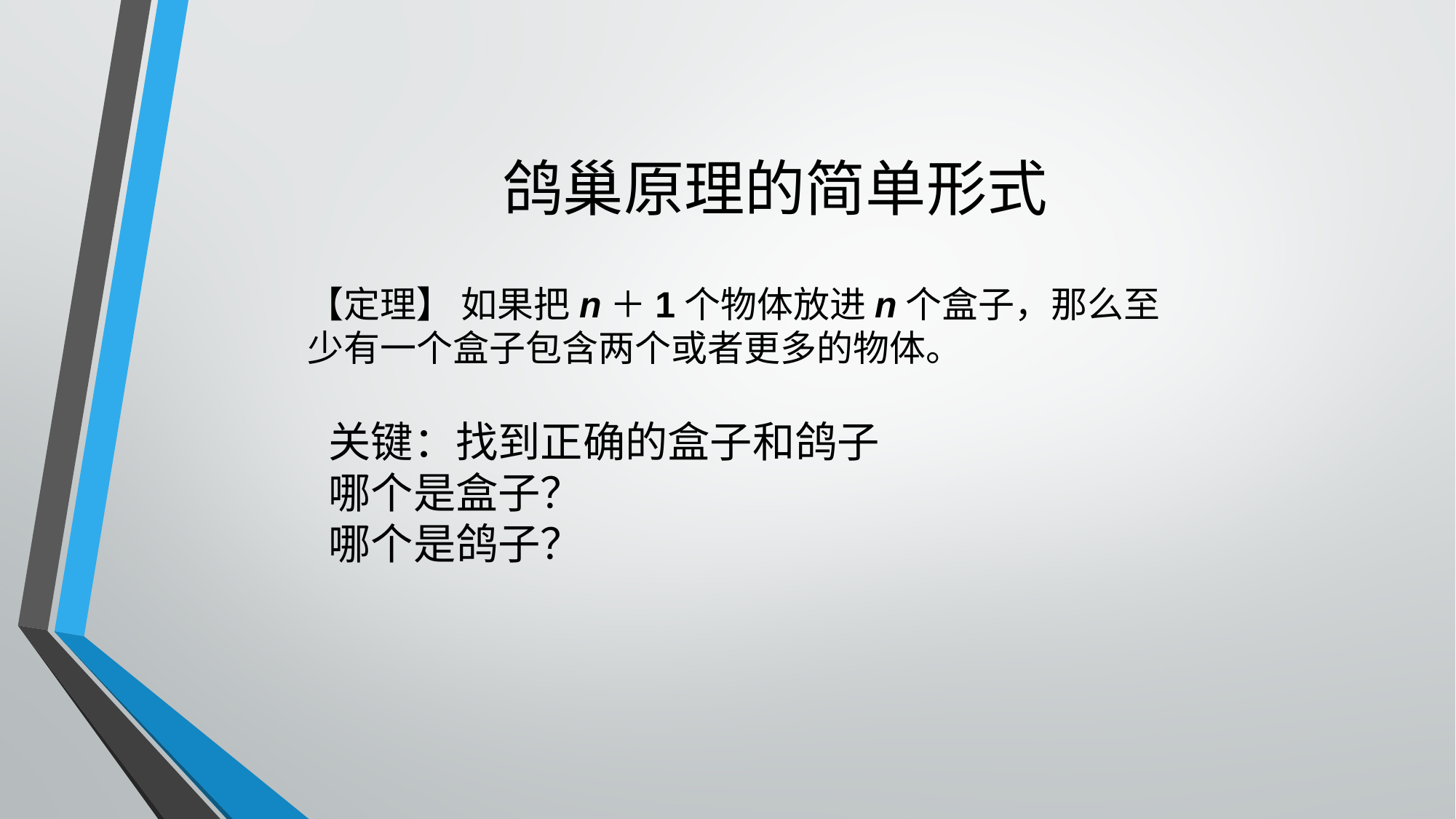

# 鸽巢原理的简单形式
【定理】 如果把n＋1个物体放进n个盒子，那么至少有一个盒子包含两个或者更多的物体。
关键：找到正确的盒子和鸽子
哪个是盒子？
哪个是鸽子？